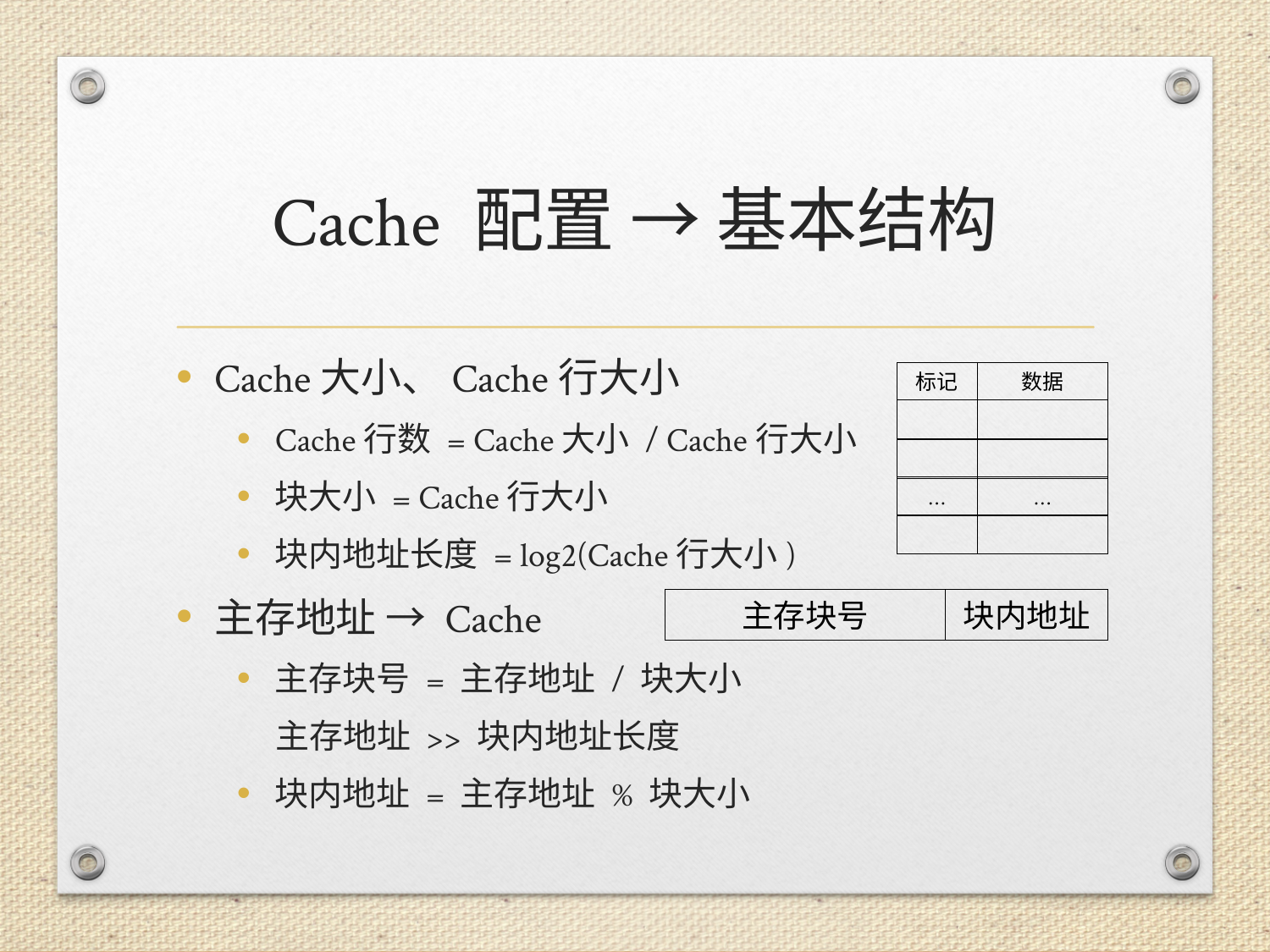

# Cache 配置 → 基本结构
Cache大小、Cache行大小
Cache行数 = Cache大小 / Cache行大小
块大小 = Cache行大小
块内地址长度 = log2(Cache行大小)
主存地址 → Cache
主存块号 = 主存地址 / 块大小
			    主存地址 >> 块内地址长度
块内地址 = 主存地址 % 块大小
标记
数据

…
…

块内地址
主存块号